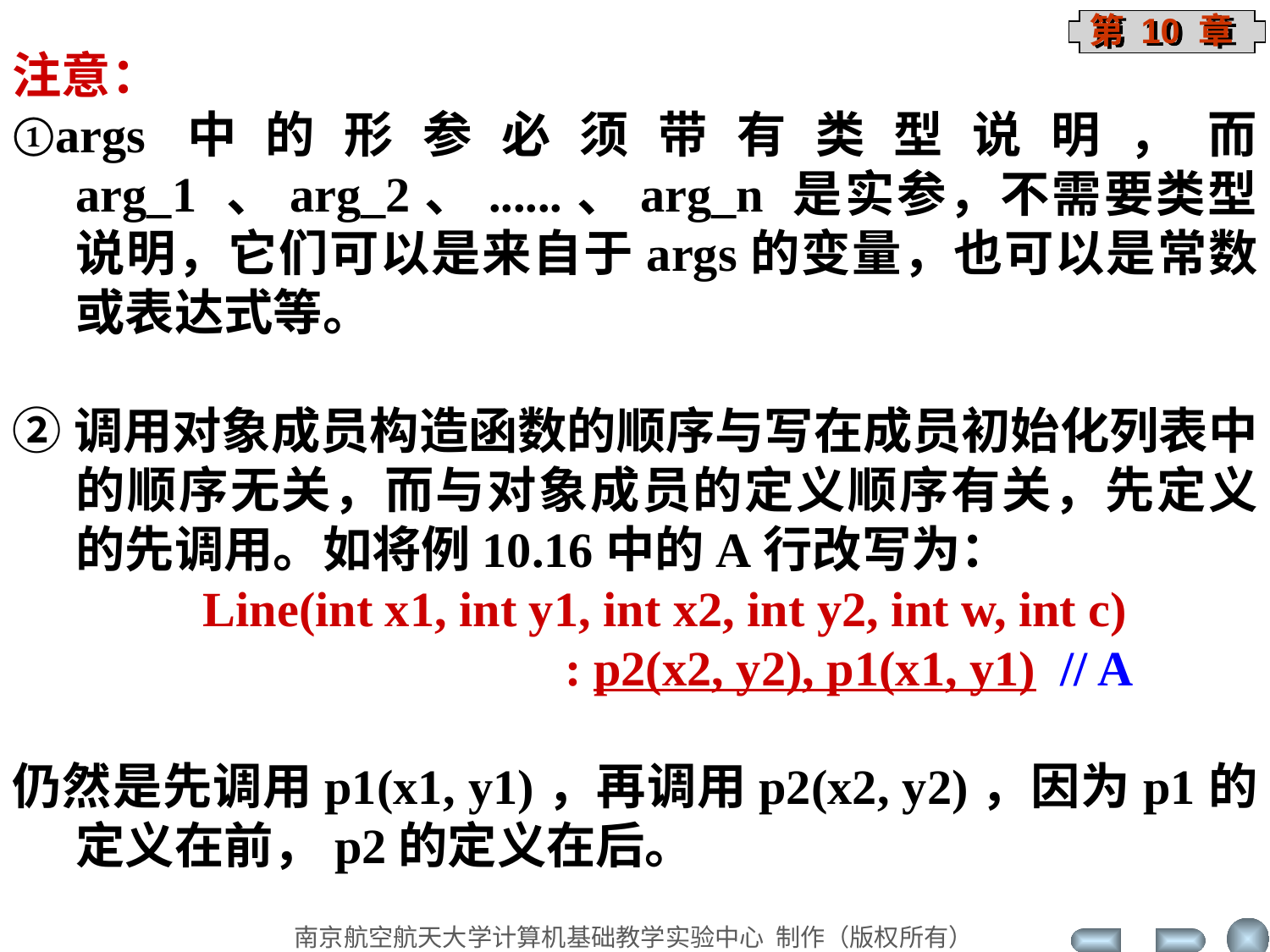

注意：
①args中的形参必须带有类型说明，而 arg_1 、arg_2、......、arg_n 是实参，不需要类型说明，它们可以是来自于args的变量，也可以是常数或表达式等。

②调用对象成员构造函数的顺序与写在成员初始化列表中的顺序无关，而与对象成员的定义顺序有关，先定义的先调用。如将例10.16中的A行改写为：
		Line(int x1, int y1, int x2, int y2, int w, int c)
                                             : p2(x2, y2), p1(x1, y1)  // A

仍然是先调用p1(x1, y1)，再调用p2(x2, y2)，因为p1的定义在前，p2的定义在后。